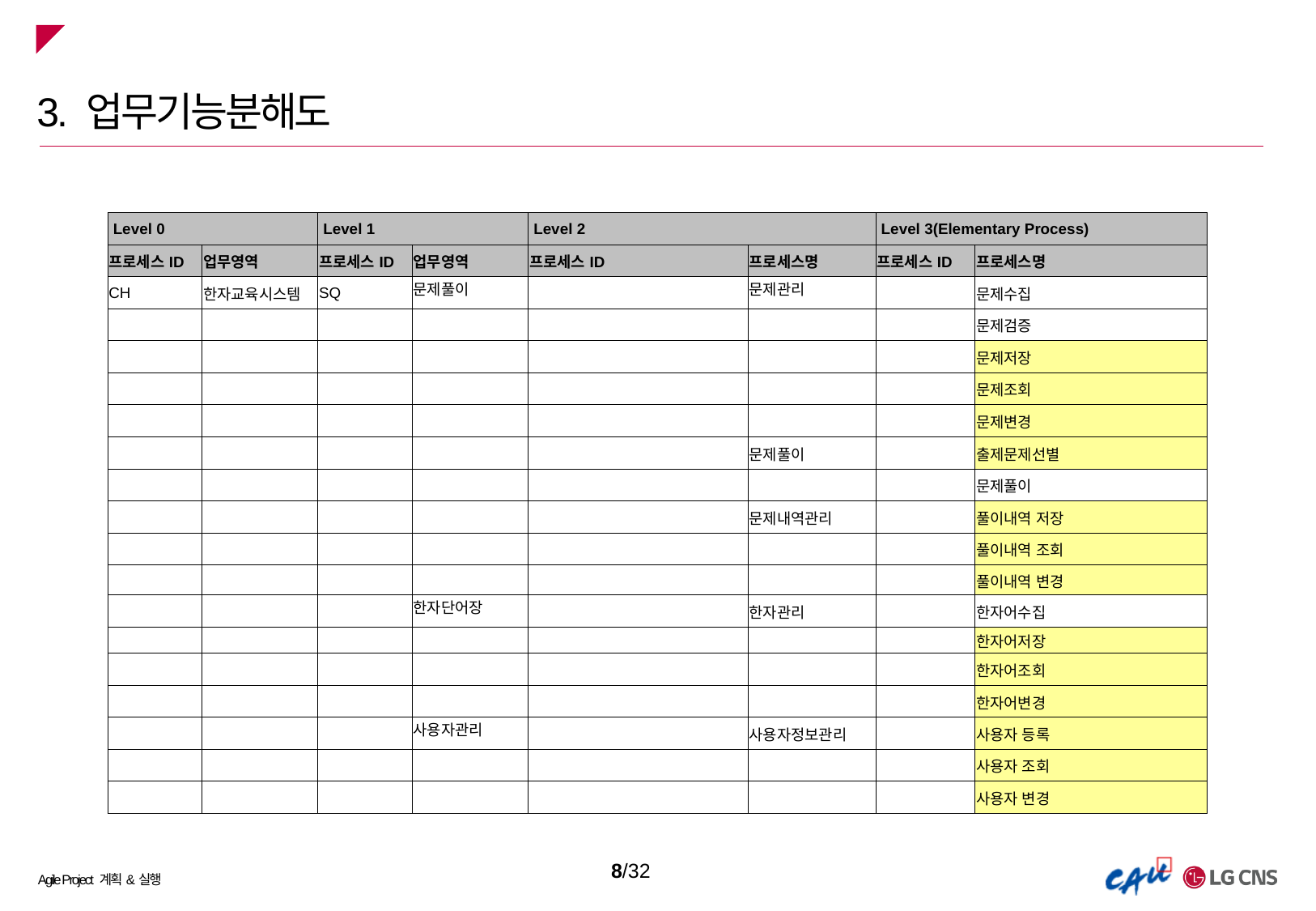

3. 업무기능분해도
| Level 0 |  | Level 1 |  | Level 2 |  | Level 3(Elementary Process) |  |
| --- | --- | --- | --- | --- | --- | --- | --- |
| 프로세스ID | 업무영역 | 프로세스ID | 업무영역 | 프로세스ID | 프로세스명 | 프로세스ID | 프로세스명 |
| CH | 한자교육시스템 | SQ | 문제풀이 |  | 문제관리 |  | 문제수집 |
|  |  |  |  |  |  |  | 문제검증 |
|  |  |  |  |  |  |  | 문제저장 |
|  |  |  |  |  |  |  | 문제조회 |
|  |  |  |  |  |  |  | 문제변경 |
|  |  |  |  |  | 문제풀이 |  | 출제문제선별 |
|  |  |  |  |  |  |  | 문제풀이 |
|  |  |  |  |  | 문제내역관리 |  | 풀이내역 저장 |
|  |  |  |  |  |  |  | 풀이내역 조회 |
|  |  |  |  |  |  |  | 풀이내역 변경 |
|  |  |  | 한자단어장 |  | 한자관리 |  | 한자어수집 |
|  |  |  |  |  |  |  | 한자어저장 |
|  |  |  |  |  |  |  | 한자어조회 |
|  |  |  |  |  |  |  | 한자어변경 |
|  |  |  | 사용자관리 |  | 사용자정보관리 |  | 사용자 등록 |
|  |  |  |  |  |  |  | 사용자 조회 |
|  |  |  |  |  |  |  | 사용자 변경 |